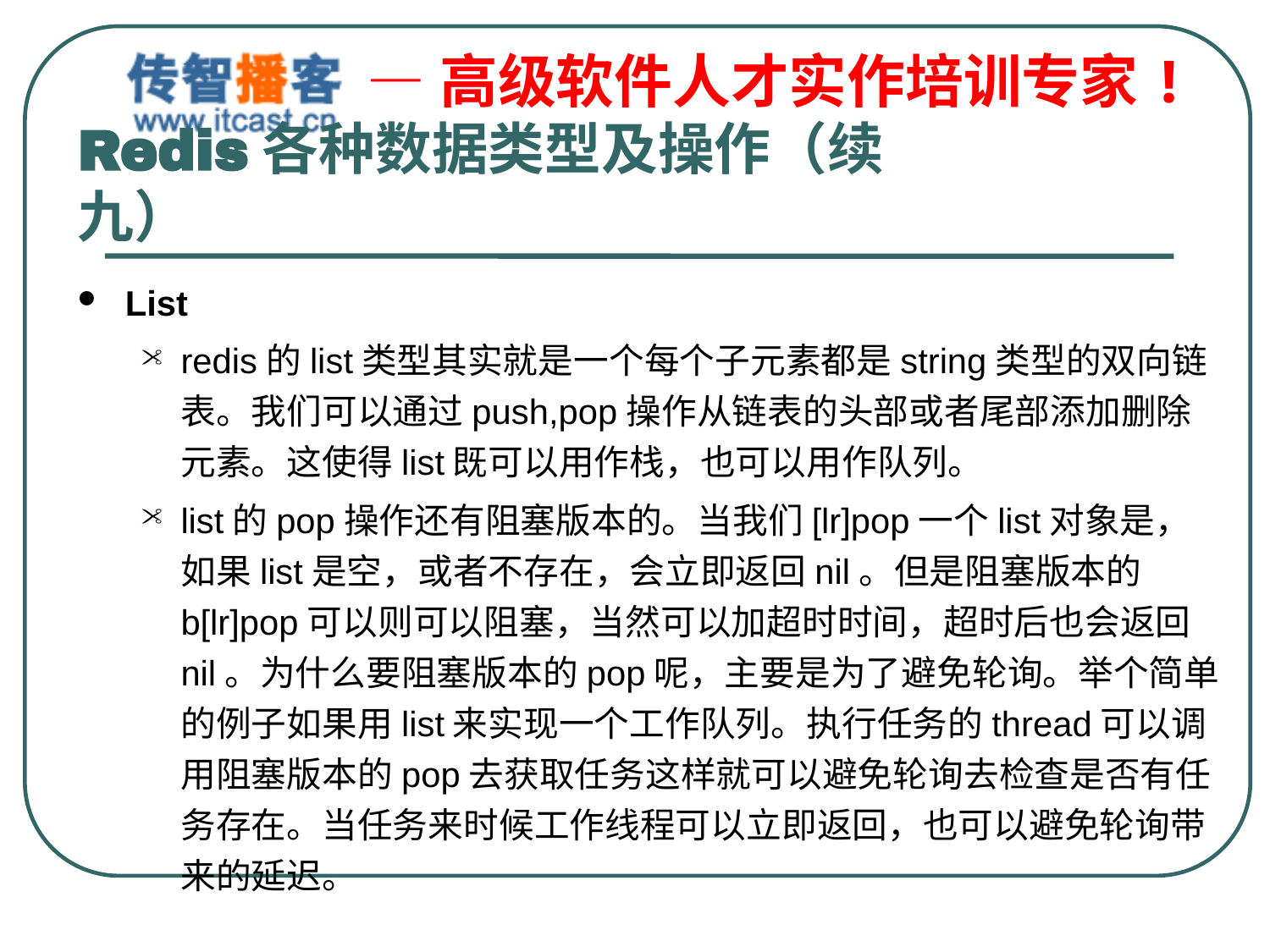

# Redis各种数据类型及操作（续九）
List
redis的list类型其实就是一个每个子元素都是string类型的双向链表。我们可以通过push,pop操作从链表的头部或者尾部添加删除元素。这使得list既可以用作栈，也可以用作队列。
list的pop操作还有阻塞版本的。当我们[lr]pop一个list对象是，如果list是空，或者不存在，会立即返回nil。但是阻塞版本的b[lr]pop可以则可以阻塞，当然可以加超时时间，超时后也会返回nil。为什么要阻塞版本的pop呢，主要是为了避免轮询。举个简单的例子如果用list来实现一个工作队列。执行任务的thread可以调用阻塞版本的pop去获取任务这样就可以避免轮询去检查是否有任务存在。当任务来时候工作线程可以立即返回，也可以避免轮询带来的延迟。